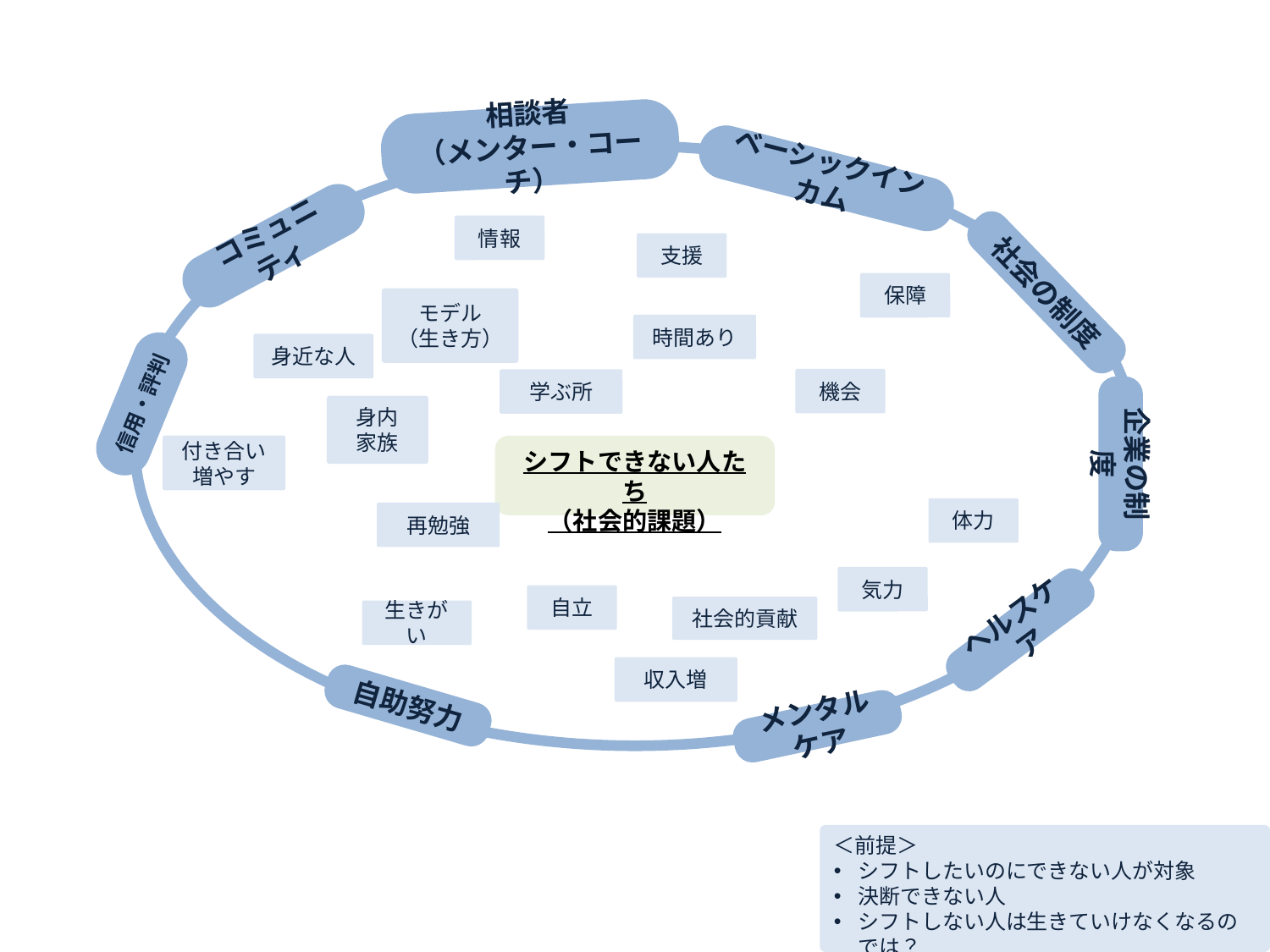

相談者
（メンター・コーチ）

ベーシックインカム
情報
コミュニティ
支援
社会の制度
保障
モデル
（生き方）
時間あり
身近な人
機会
学ぶ所
信用・評判
身内
家族
付き合い増やす
シフトできない人たち
（社会的課題）
企業の制度
体力
再勉強
気力
自立
社会的貢献
生きがい
ヘルスケア
収入増
自助努力
メンタルケア
＜前提＞
シフトしたいのにできない人が対象
決断できない人
シフトしない人は生きていけなくなるのでは？
11